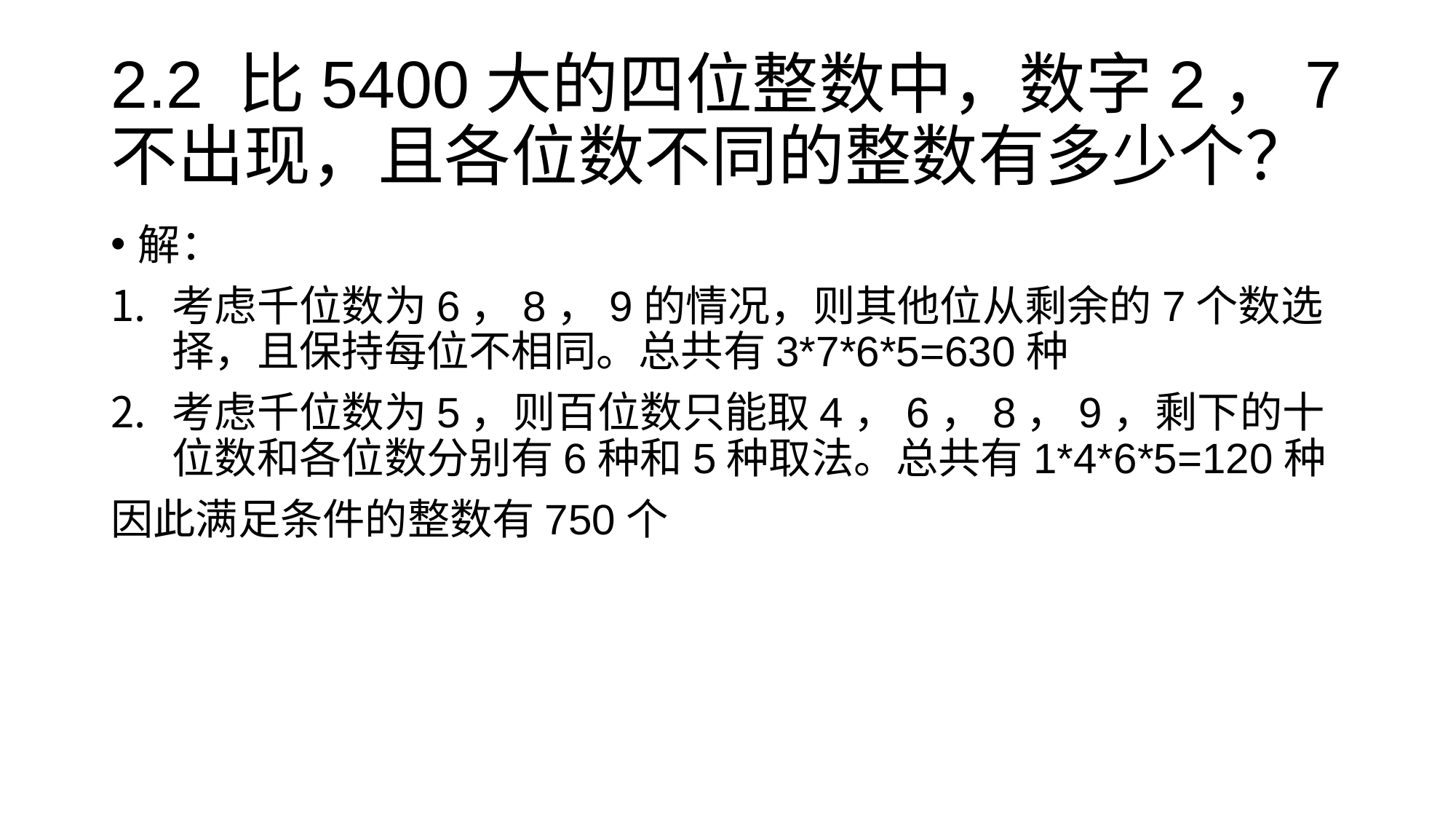

# 2.2 比5400大的四位整数中，数字2，7不出现，且各位数不同的整数有多少个？
解：
考虑千位数为6，8，9的情况，则其他位从剩余的7个数选择，且保持每位不相同。总共有3*7*6*5=630种
考虑千位数为5，则百位数只能取4，6，8，9，剩下的十位数和各位数分别有6种和5种取法。总共有1*4*6*5=120种
因此满足条件的整数有750个